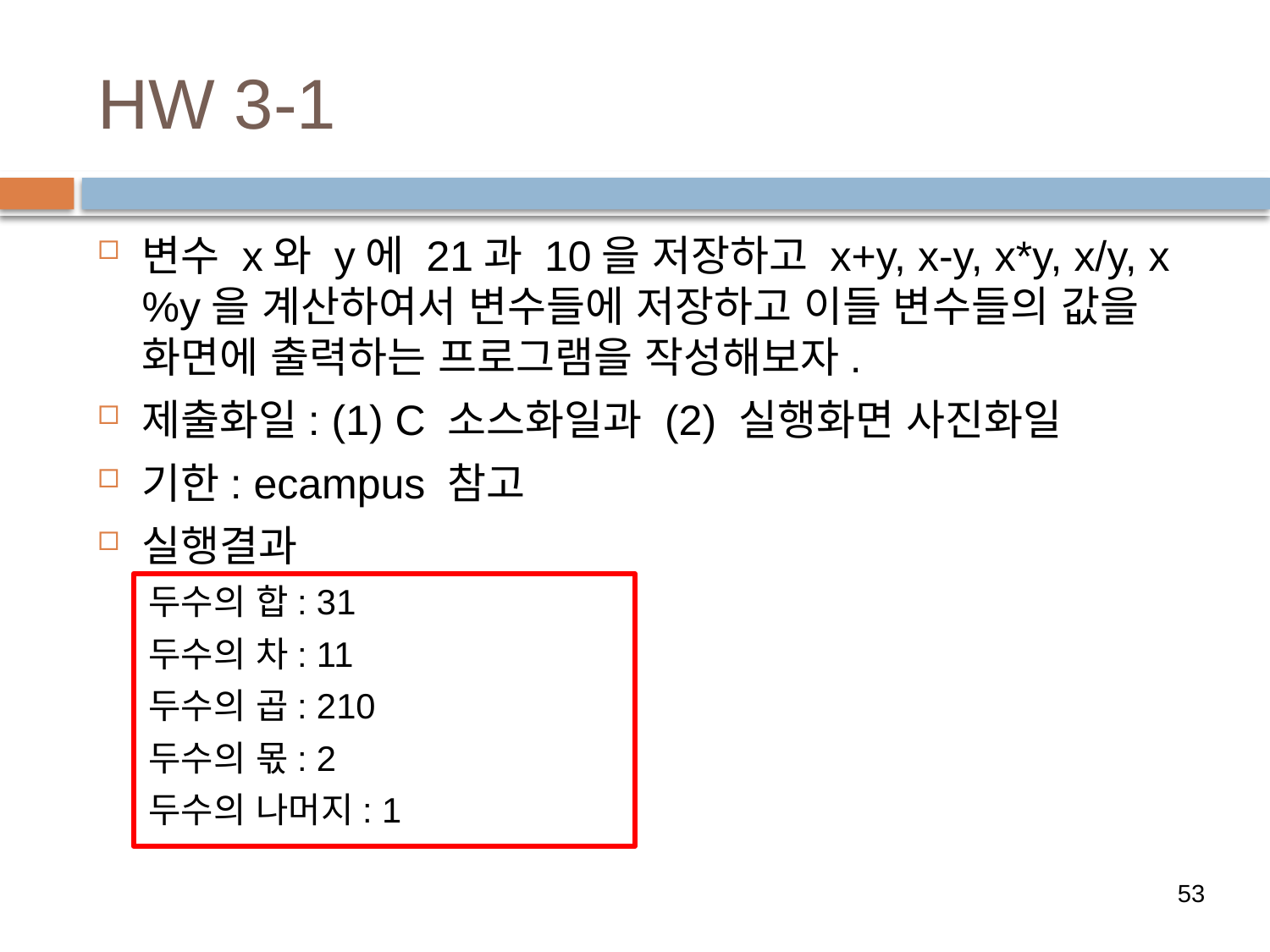

# HW 3-1
변수 x와 y에 21과 10을 저장하고 x+y, x-y, x*y, x/y, x%y을 계산하여서 변수들에 저장하고 이들 변수들의 값을 화면에 출력하는 프로그램을 작성해보자.
제출화일: (1) C 소스화일과 (2) 실행화면 사진화일
기한: ecampus 참고
실행결과
두수의 합: 31
두수의 차: 11
두수의 곱: 210
두수의 몫: 2
두수의 나머지: 1

53